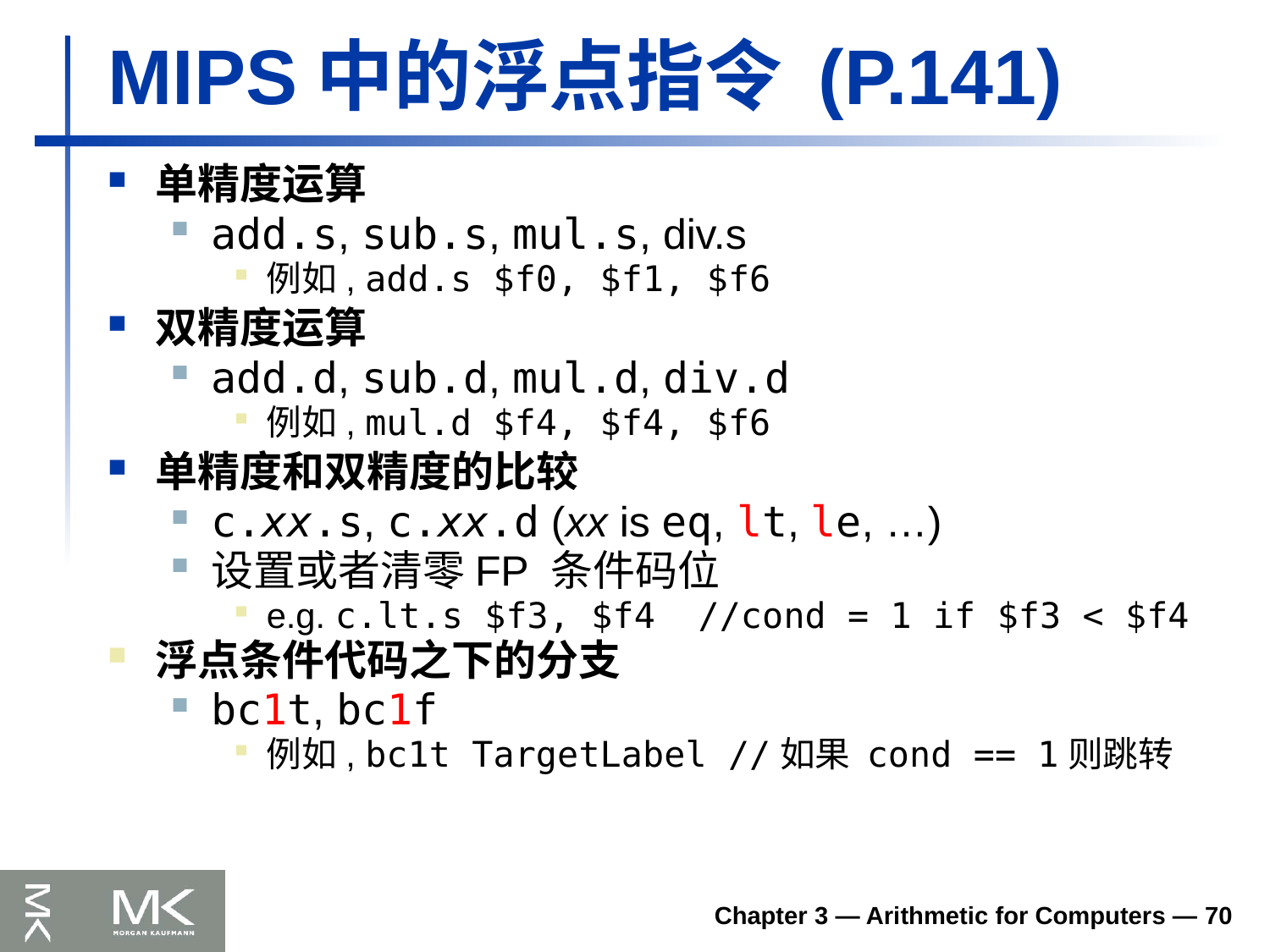

# MIPS中的浮点指令 (P.141)
单精度运算
add.s, sub.s, mul.s, div.s
例如, add.s $f0, $f1, $f6
双精度运算
add.d, sub.d, mul.d, div.d
例如, mul.d $f4, $f4, $f6
单精度和双精度的比较
c.xx.s, c.xx.d (xx is eq, lt, le, …)
设置或者清零FP 条件码位
e.g. c.lt.s $f3, $f4  //cond = 1 if $f3 < $f4
浮点条件代码之下的分支
bc1t, bc1f
例如, bc1t TargetLabel //如果 cond == 1则跳转
Chapter 3 — Arithmetic for Computers — 70